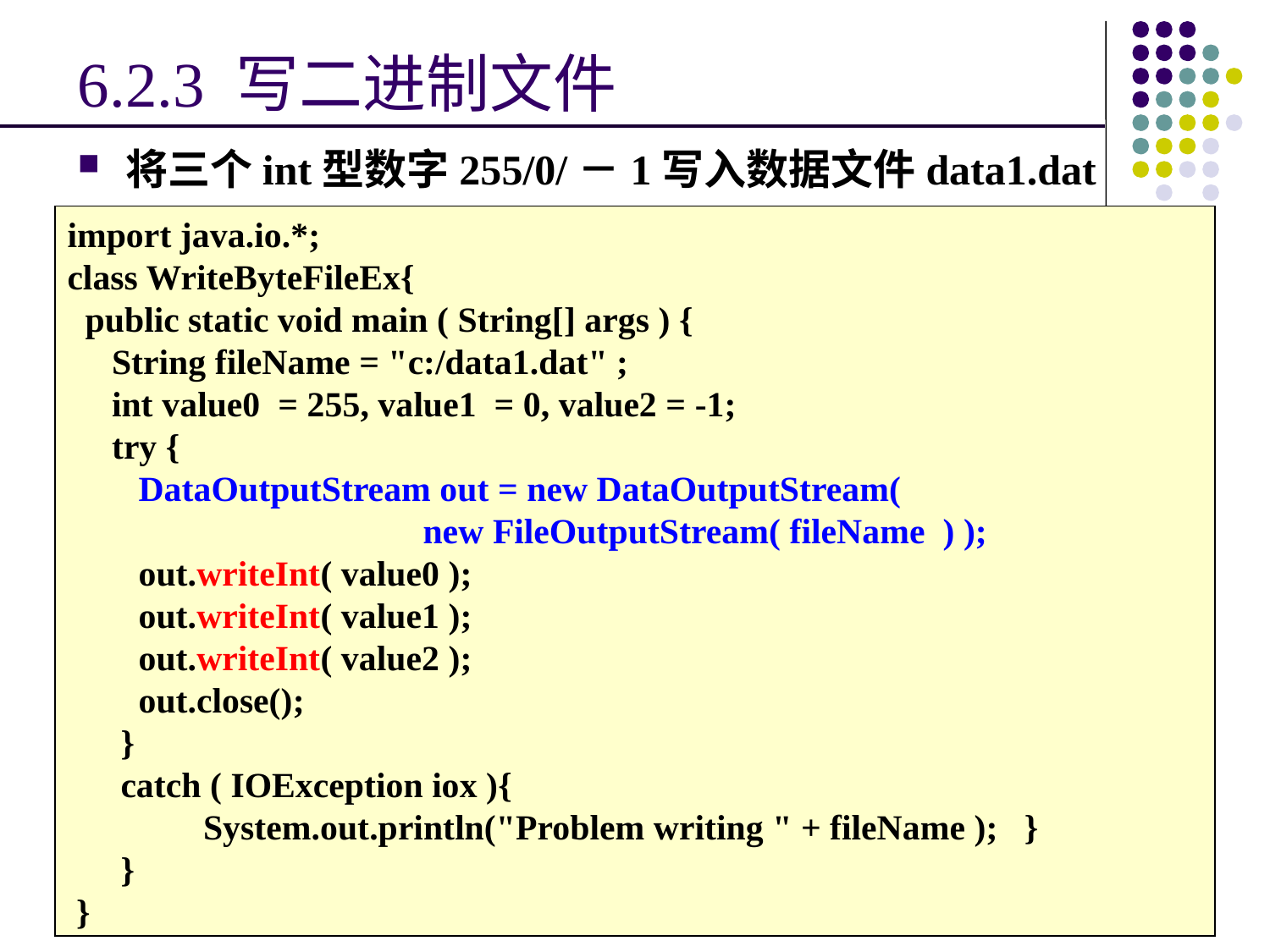

# 6.2.3 写二进制文件
将三个int型数字255/0/－1写入数据文件data1.dat
import java.io.*;
class WriteByteFileEx{
  public static void main ( String[] args ) {
     String fileName = "c:/data1.dat" ;
     int value0  = 255, value1  = 0, value2 = -1;
     try {
        DataOutputStream out = new DataOutputStream(
                                        new FileOutputStream( fileName  ) );
        out.writeInt( value0 );
        out.writeInt( value1 );
        out.writeInt( value2 );
        out.close();
      }
      catch ( IOException iox ){
     	 System.out.println("Problem writing " + fileName );   }
      }
 }